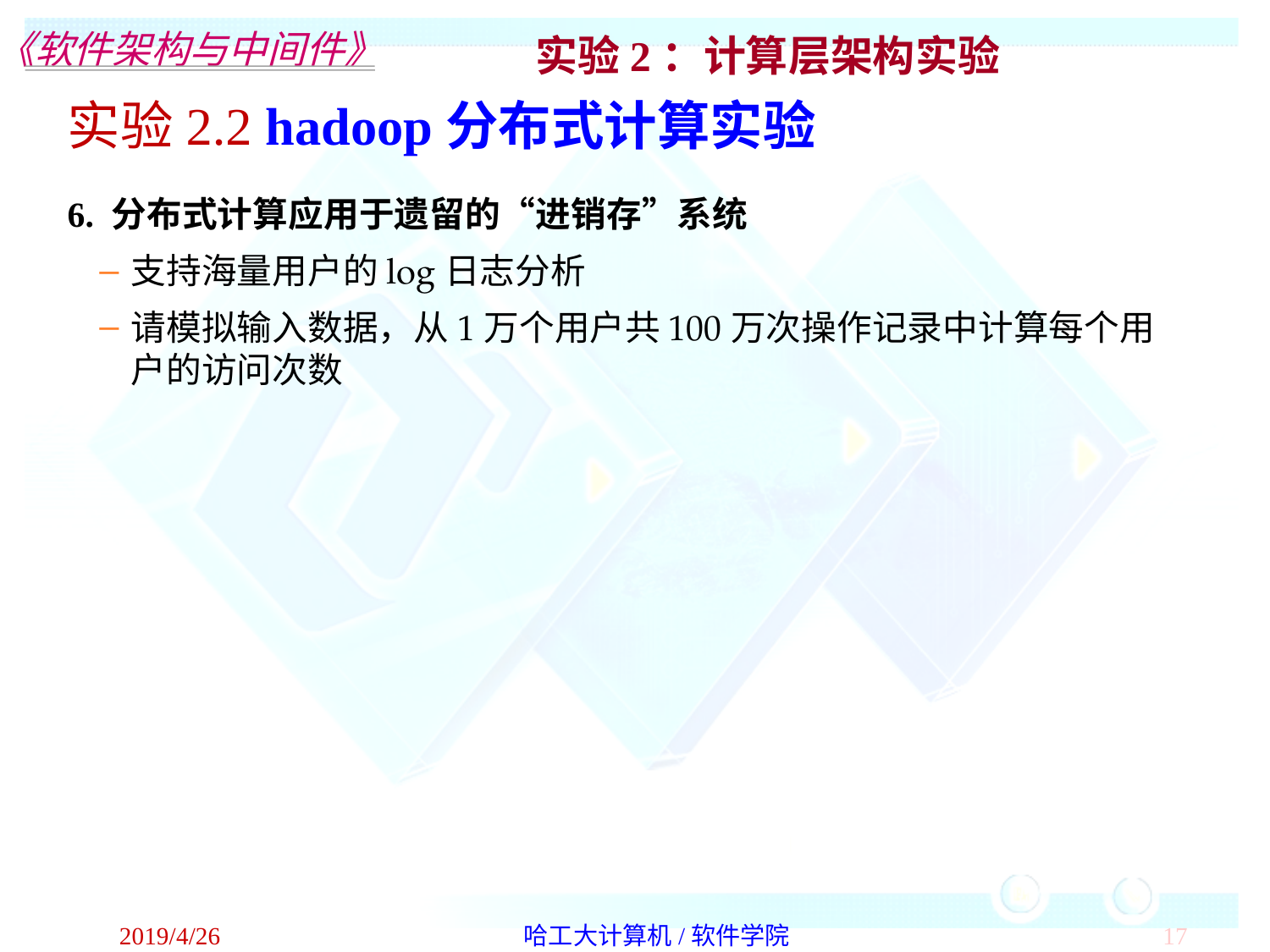

实验2.2 hadoop分布式计算实验

6. 分布式计算应用于遗留的“进销存”系统
支持海量用户的log日志分析
请模拟输入数据，从1万个用户共100万次操作记录中计算每个用户的访问次数